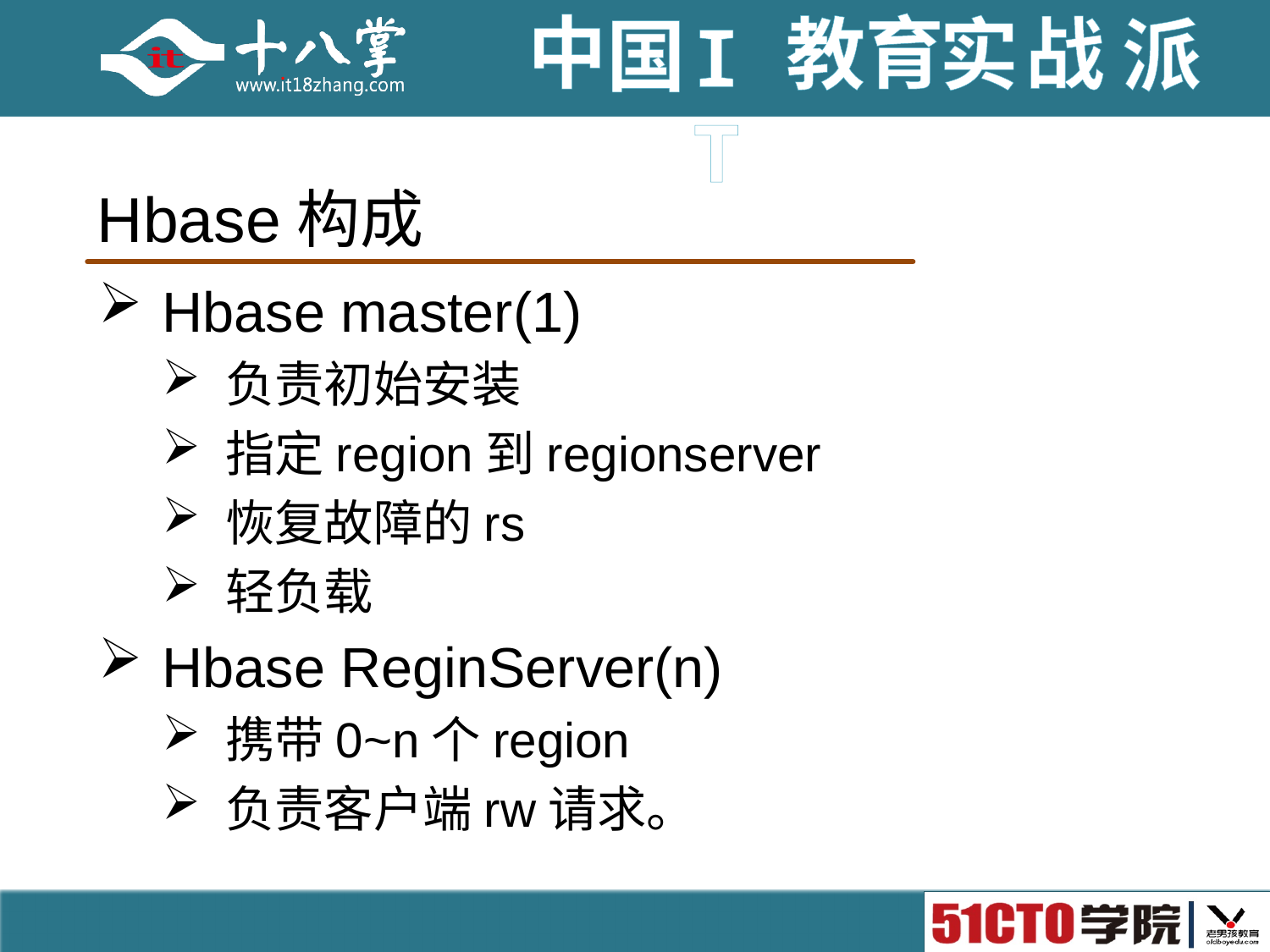

# Hbase构成
Hbase master(1)
负责初始安装
指定region到regionserver
恢复故障的rs
轻负载
Hbase ReginServer(n)
携带0~n个region
负责客户端rw请求。